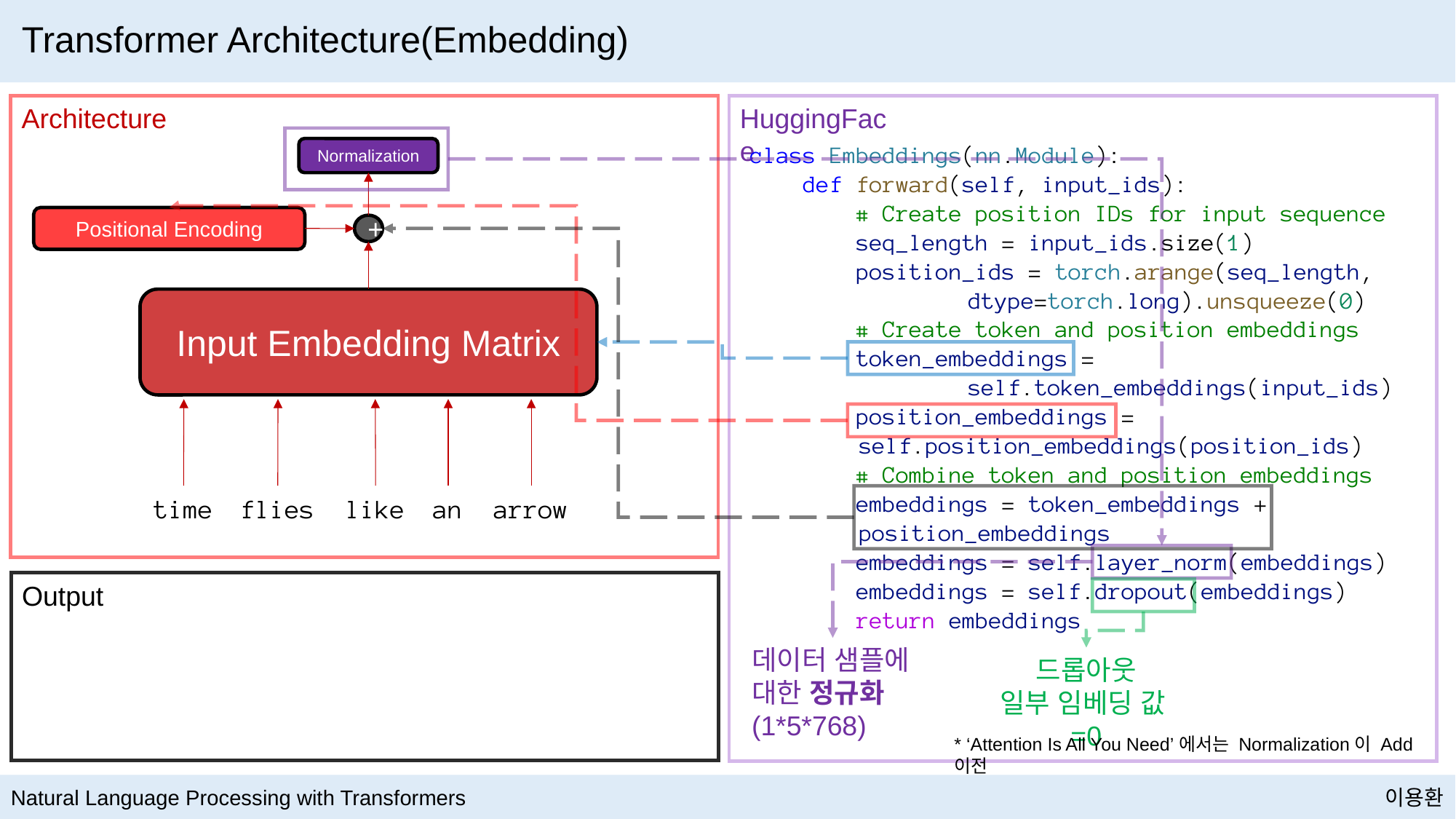

# Transformer Architecture(Embedding)

Architecture
HuggingFace

class Embeddings(nn.Module):
    def forward(self, input_ids):
        # Create position IDs for input sequence
        seq_length = input_ids.size(1)
        position_ids = torch.arange(seq_length, 			dtype=torch.long).unsqueeze(0)
        # Create token and position embeddings
        token_embeddings = 					self.token_embeddings(input_ids)
        position_embeddings = 				self.position_embeddings(position_ids)
        # Combine token and position embeddings
        embeddings = token_embeddings + 			position_embeddings
        embeddings = self.layer_norm(embeddings)
        embeddings = self.dropout(embeddings)
        return embeddings
Normalization
Positional Encoding
+
Input Embedding Matrix
time
flies
like
an
arrow

Output

데이터 샘플에 대한 정규화
(1*5*768)
드롭아웃
일부 임베딩 값=0
* ‘Attention Is All You Need’에서는 Normalization이 Add 이전